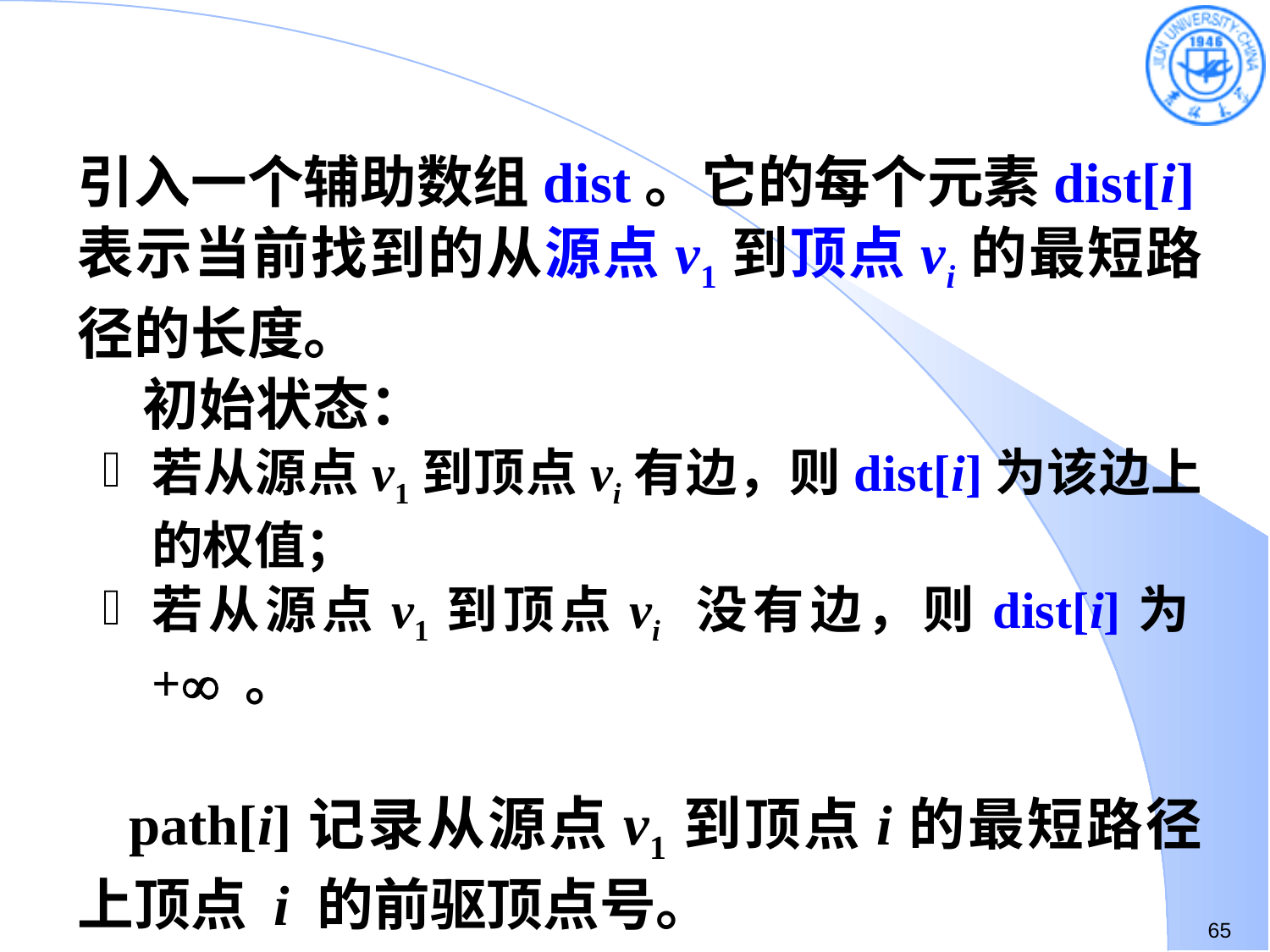

引入一个辅助数组dist。它的每个元素dist[i]表示当前找到的从源点v1到顶点vi的最短路径的长度。
    初始状态：
若从源点v1到顶点vi有边，则dist[i]为该边上的权值；
若从源点v1到顶点vi 没有边，则dist[i]为+∞ 。

   path[i]记录从源点v1到顶点i的最短路径上顶点 i 的前驱顶点号。